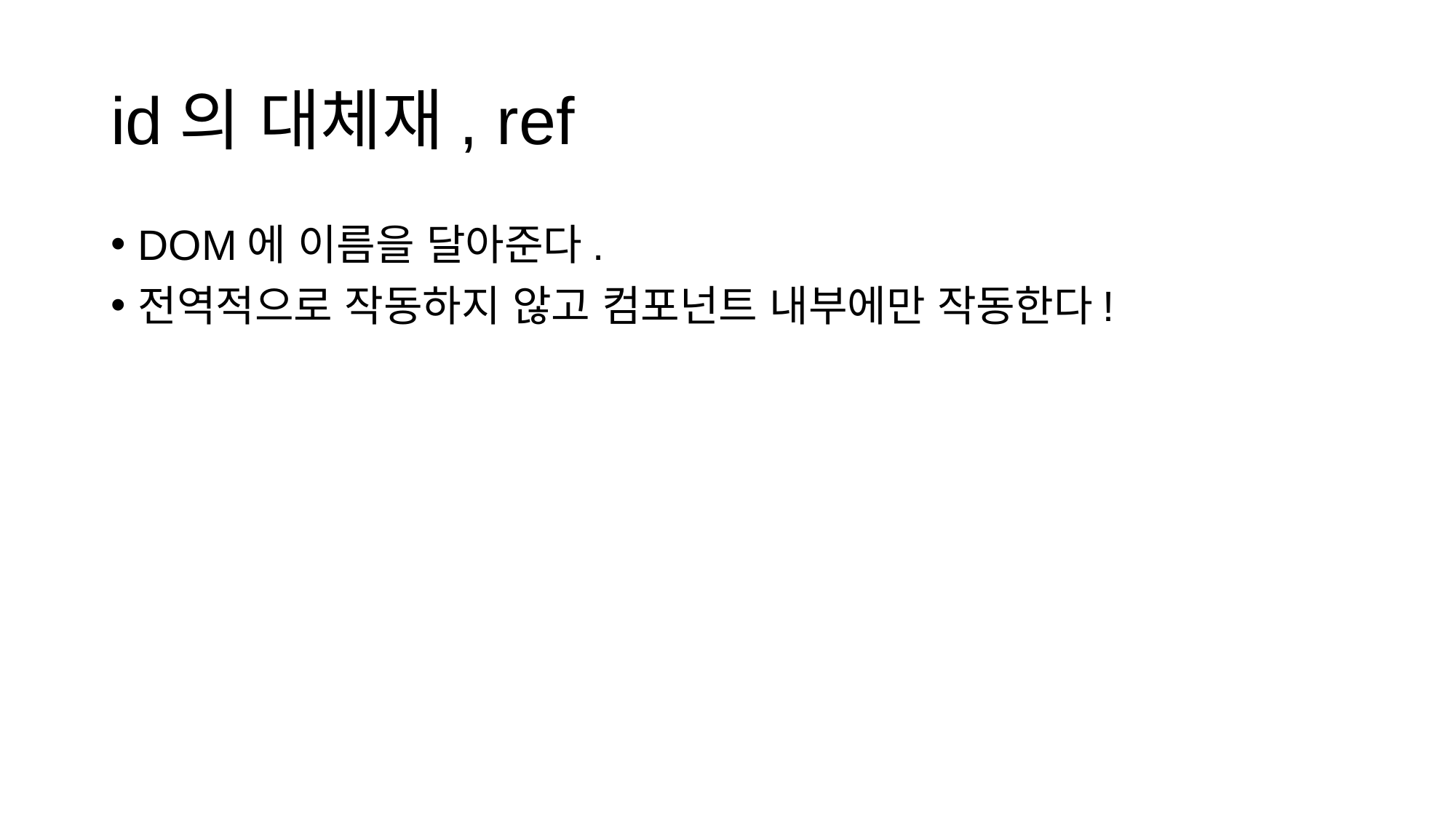

# id의 대체재, ref
DOM에 이름을 달아준다.
전역적으로 작동하지 않고 컴포넌트 내부에만 작동한다!